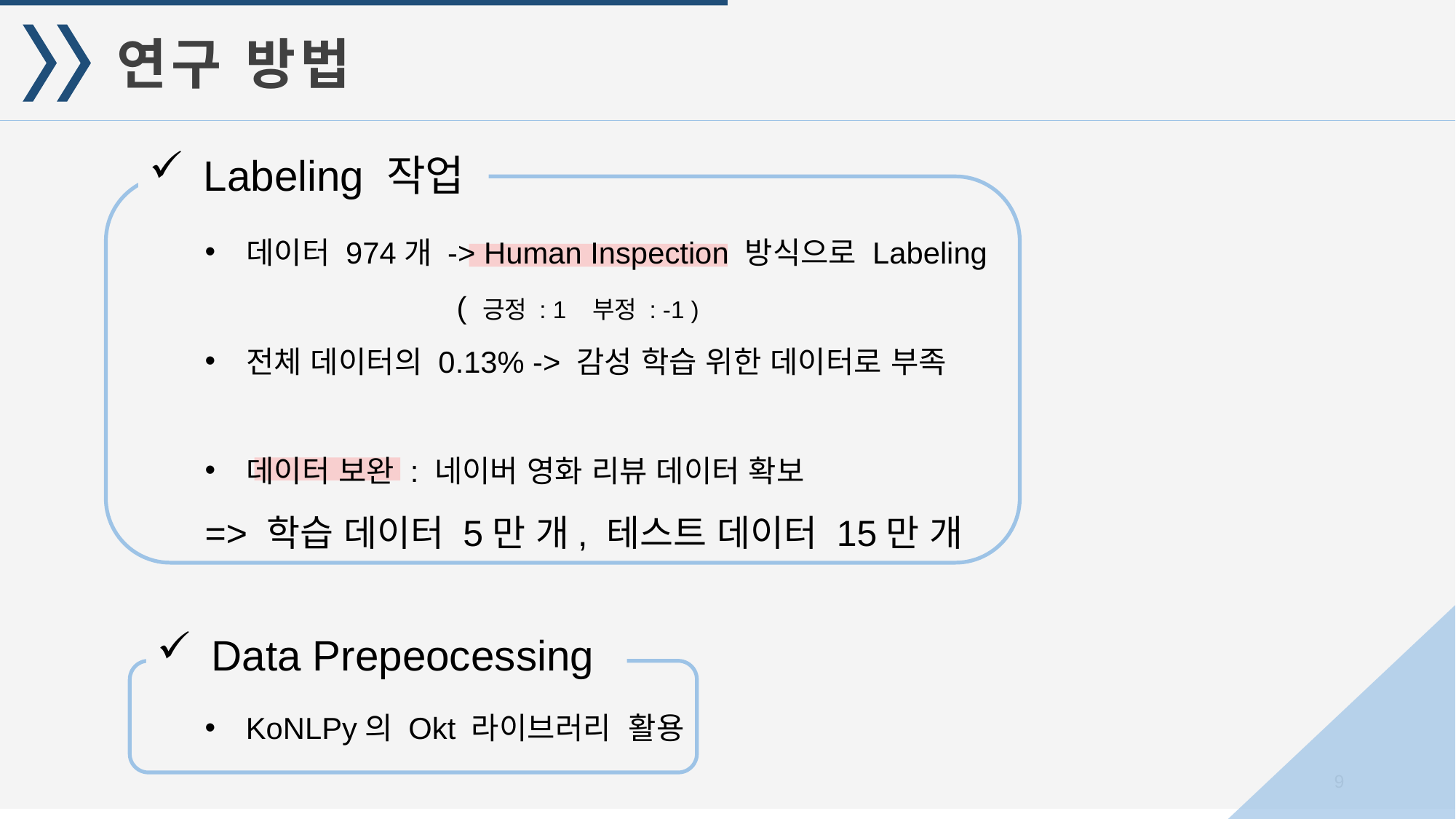

연구 방법

Labeling 작업

데이터 974개 -> Human Inspection 방식으로 Labeling
		    ( 긍정 : 1   부정 : -1 )
전체 데이터의 0.13% -> 감성 학습 위한 데이터로 부족

데이터 보완 : 네이버 영화 리뷰 데이터 확보
=> 학습 데이터 5만 개, 테스트 데이터 15만 개

Data Prepeocessing

KoNLPy의 Okt 라이브러리  활용
9